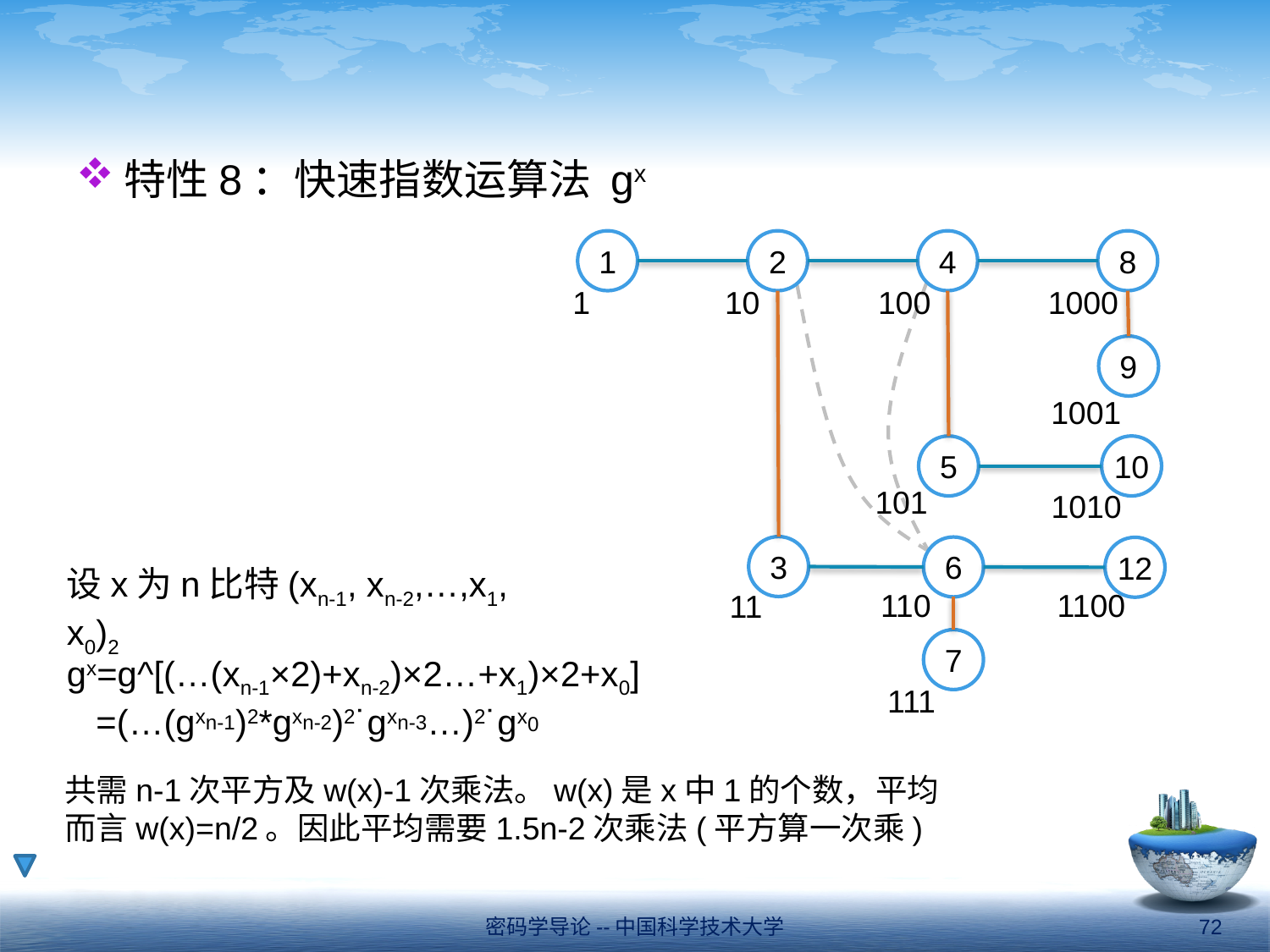

#
特性8：快速指数运算法 gx
1
2
4
3
8
5
6
1
10
100
1000
1001
101
1010
110
1100
11
111

9
10
12
7
设x为n比特(xn-1, xn-2,…,x1, x0)2
gx=g^[(…(xn-1×2)+xn-2)×2…+x1)×2+x0]
   =(…(gxn-1)2*gxn-2)2˙gxn-3…)2˙gx0
共需n-1次平方及w(x)-1次乘法。w(x)是x中1的个数，平均而言w(x)=n/2。因此平均需要1.5n-2次乘法(平方算一次乘)

密码学导论--中国科学技术大学
72